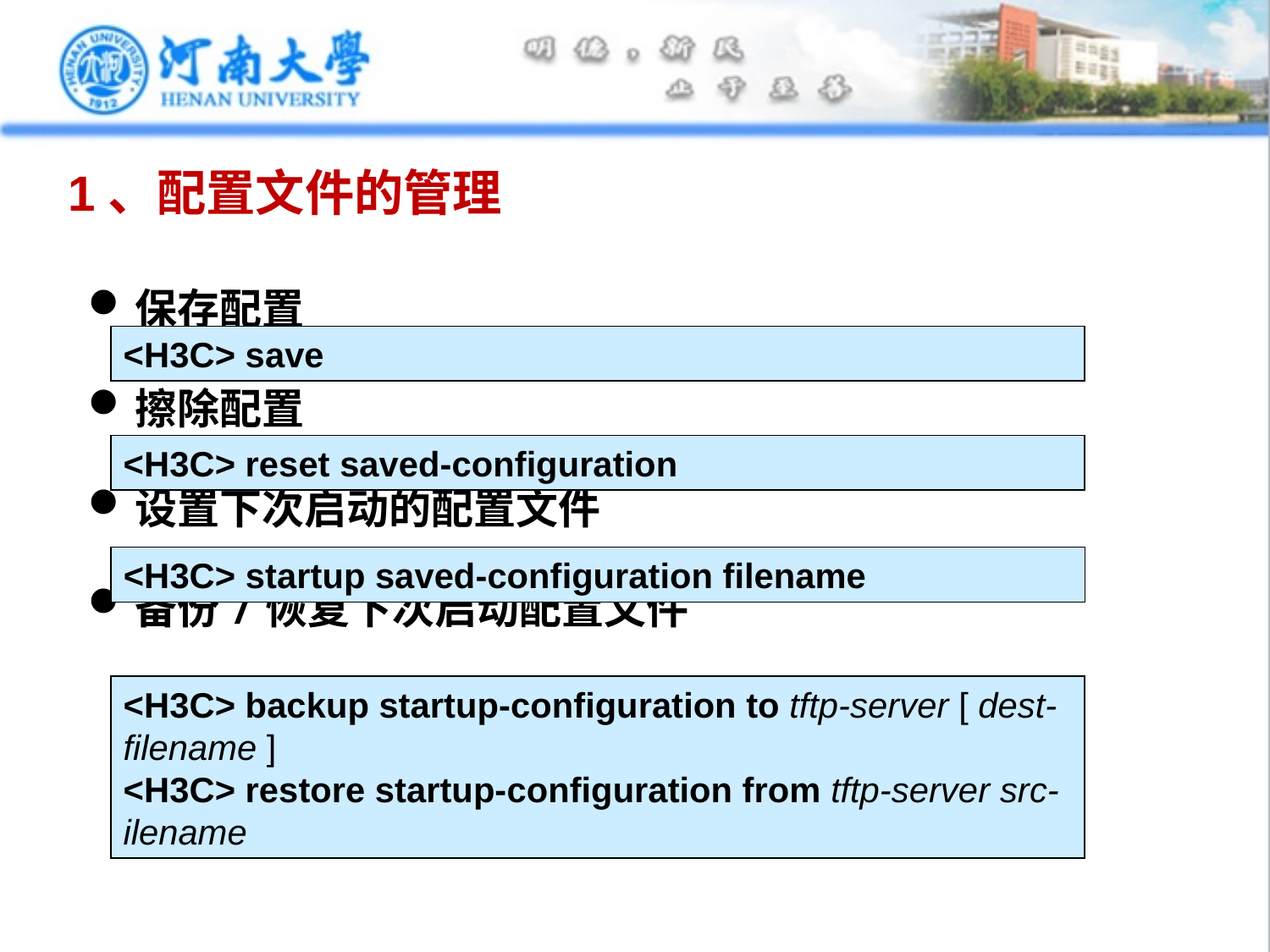

# 1、配置文件的管理
保存配置
擦除配置
设置下次启动的配置文件
备份/恢复下次启动配置文件

<H3C> save
<H3C> reset saved-configuration
<H3C> startup saved-configuration filename
<H3C> backup startup-configuration to tftp-server [ dest-filename ]
<H3C> restore startup-configuration from tftp-server src-ilename